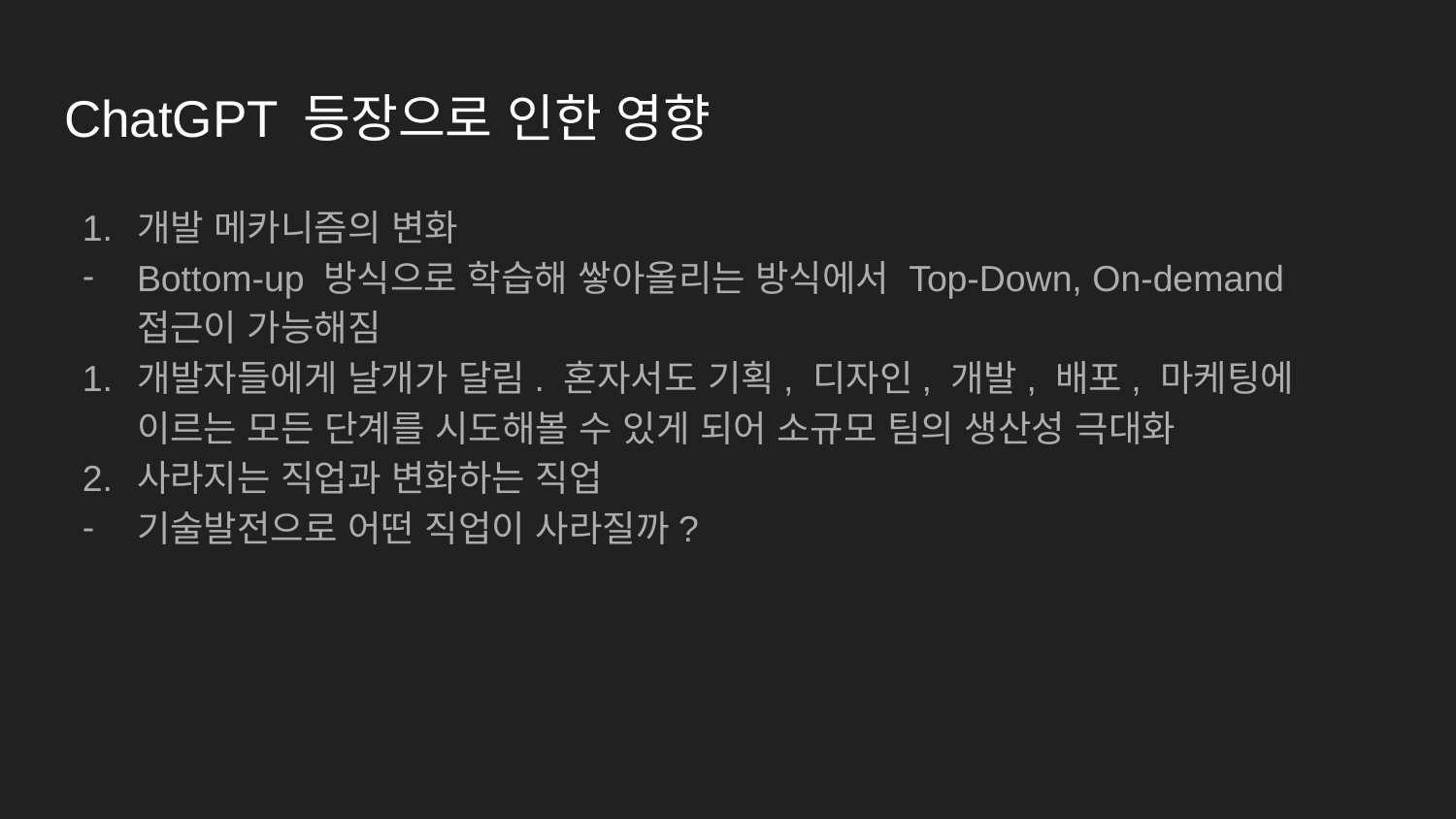

# ChatGPT 등장으로 인한 영향
개발 메카니즘의 변화
Bottom-up 방식으로 학습해 쌓아올리는 방식에서 Top-Down, On-demand 접근이 가능해짐
개발자들에게 날개가 달림. 혼자서도 기획, 디자인, 개발, 배포, 마케팅에 이르는 모든 단계를 시도해볼 수 있게 되어 소규모 팀의 생산성 극대화
사라지는 직업과 변화하는 직업
기술발전으로 어떤 직업이 사라질까?